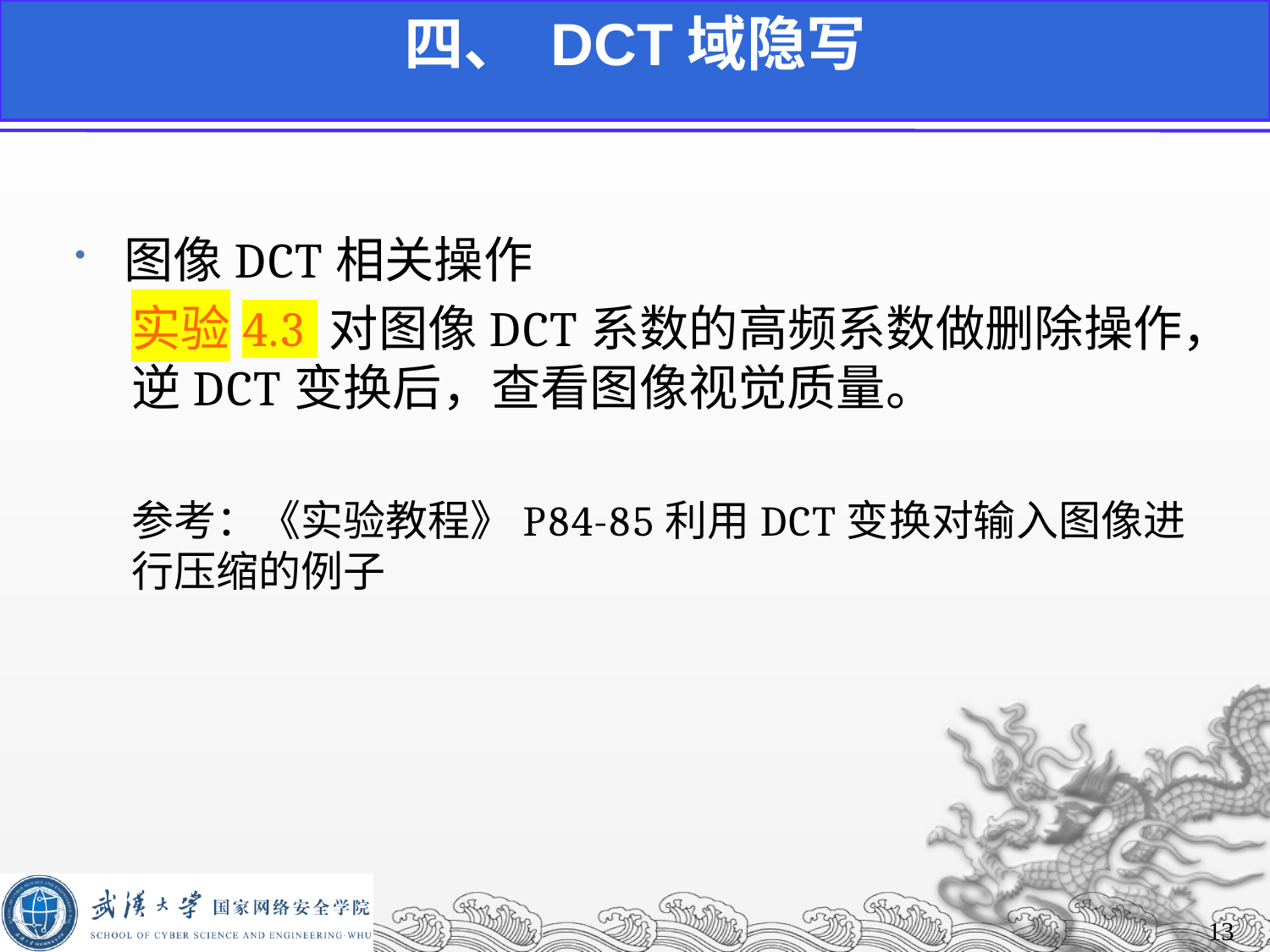

四、 DCT域隐写

图像DCT相关操作
实验4.3 对图像DCT系数的高频系数做删除操作，逆DCT变换后，查看图像视觉质量。

参考：《实验教程》P84-85利用DCT变换对输入图像进行压缩的例子